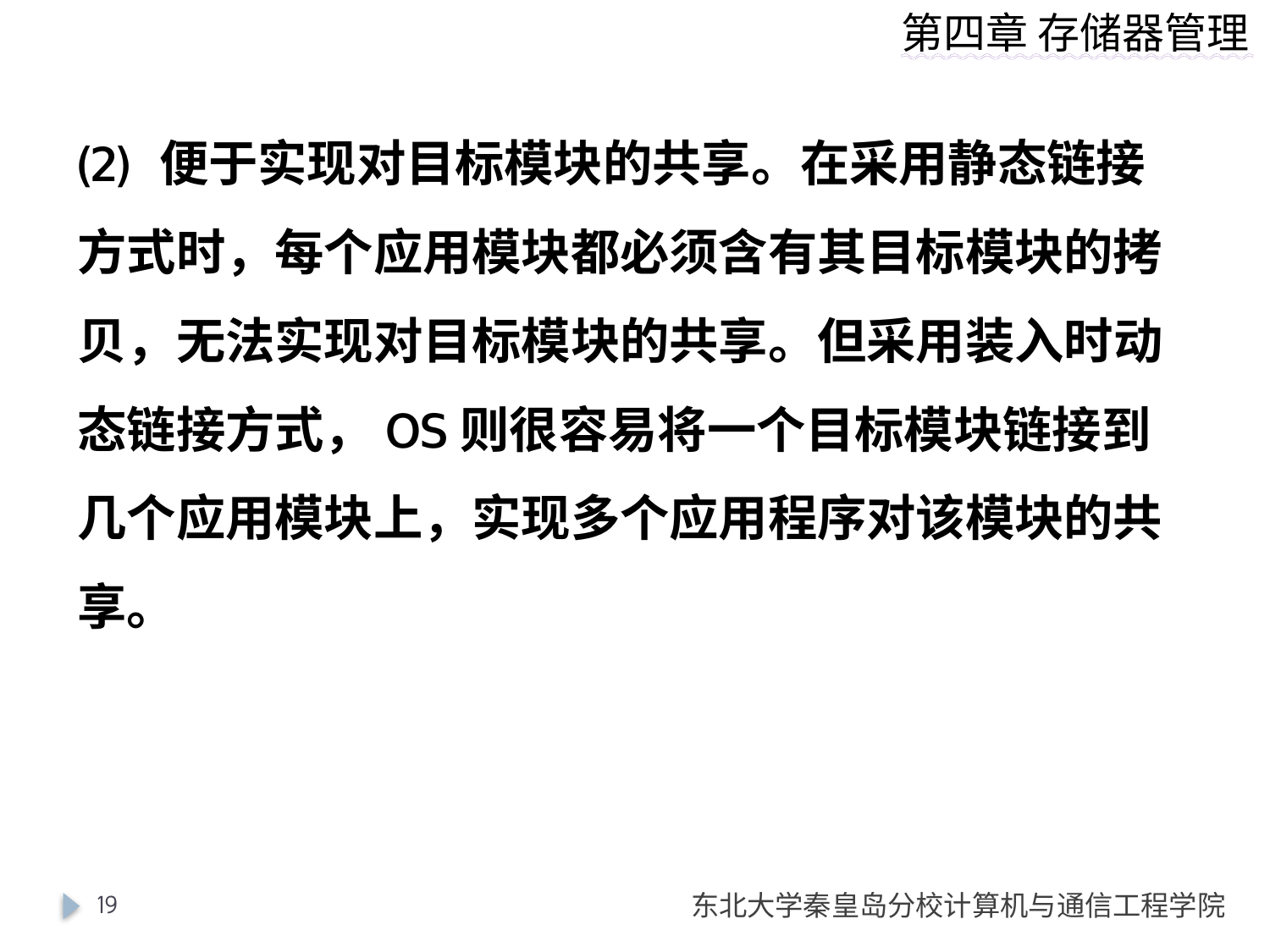

(2) 便于实现对目标模块的共享。在采用静态链接方式时，每个应用模块都必须含有其目标模块的拷贝，无法实现对目标模块的共享。但采用装入时动态链接方式，OS则很容易将一个目标模块链接到几个应用模块上，实现多个应用程序对该模块的共享。
19